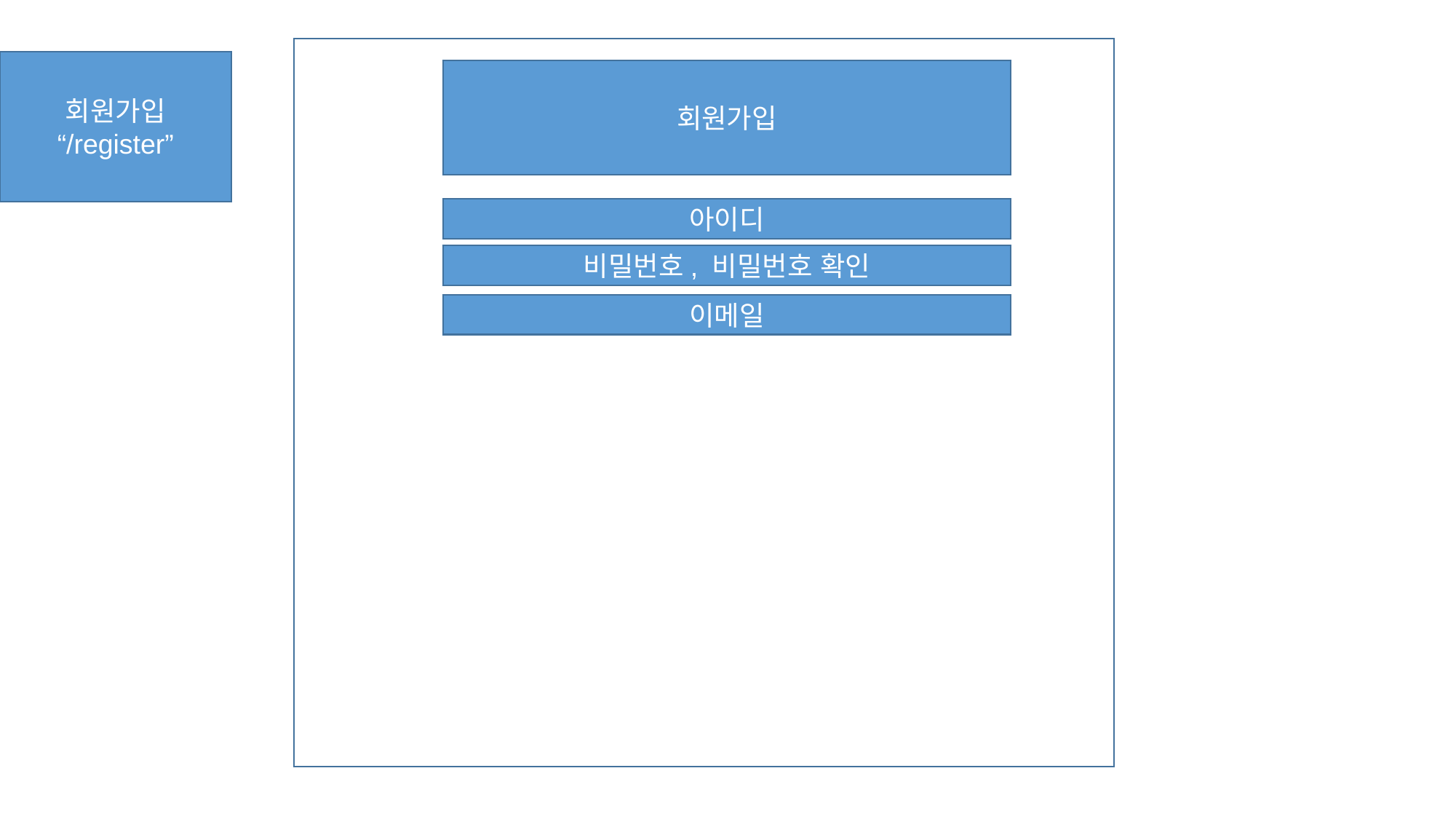

회원가입
“/register”
회원가입
아이디
비밀번호, 비밀번호 확인
이메일